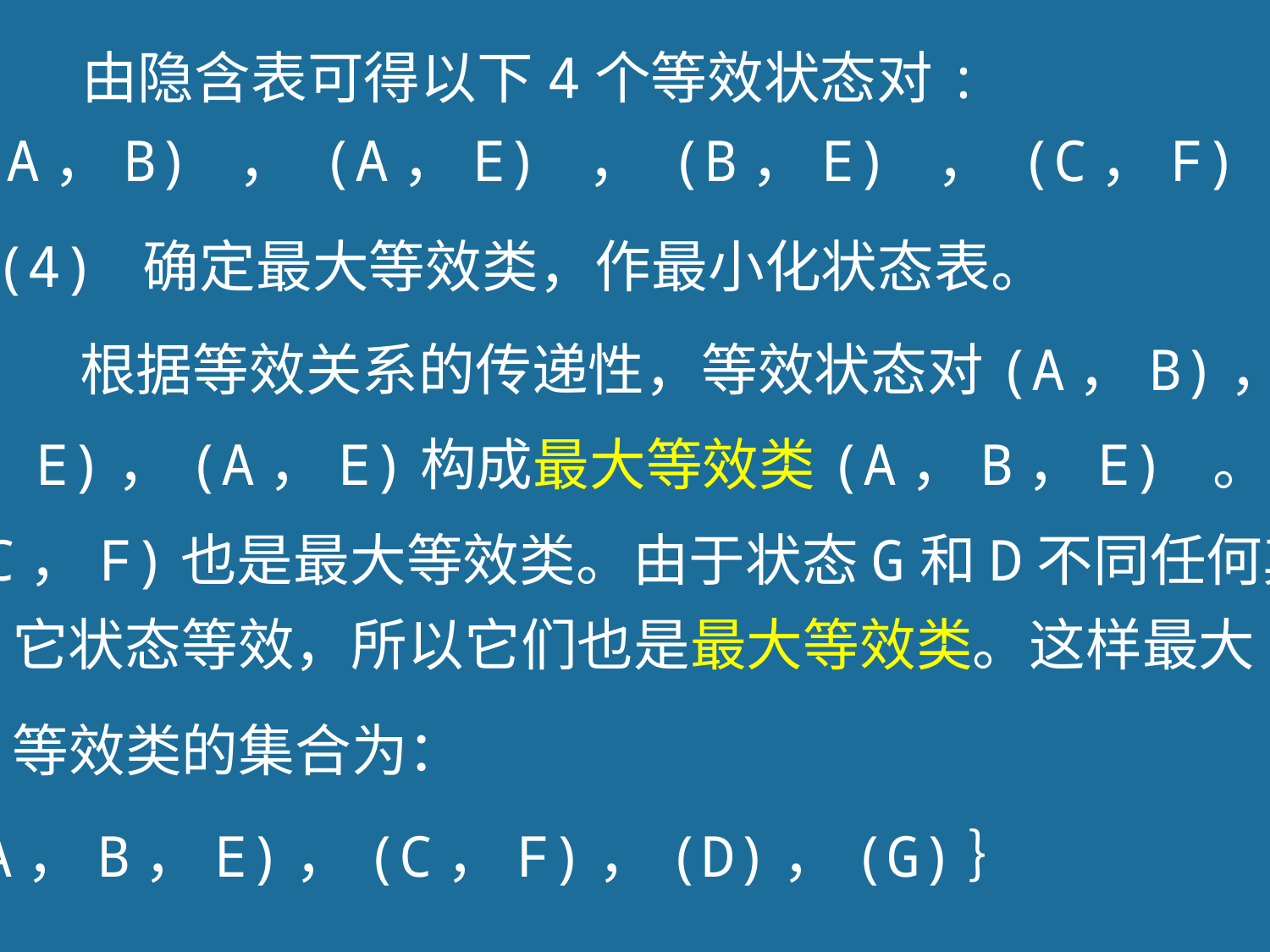

由隐含表可得以下4个等效状态对:
(A，B) ， (A，E) ， (B，E) ， (C，F)
(4) 确定最大等效类，作最小化状态表。
根据等效关系的传递性，等效状态对(A，B)，
(B，E)，(A，E)构成最大等效类(A，B，E) 。而
(C，F)也是最大等效类。由于状态G和D不同任何其
它状态等效，所以它们也是最大等效类。这样最大
等效类的集合为：
｛(A，B，E)，(C，F)，(D)，(G)｝
74